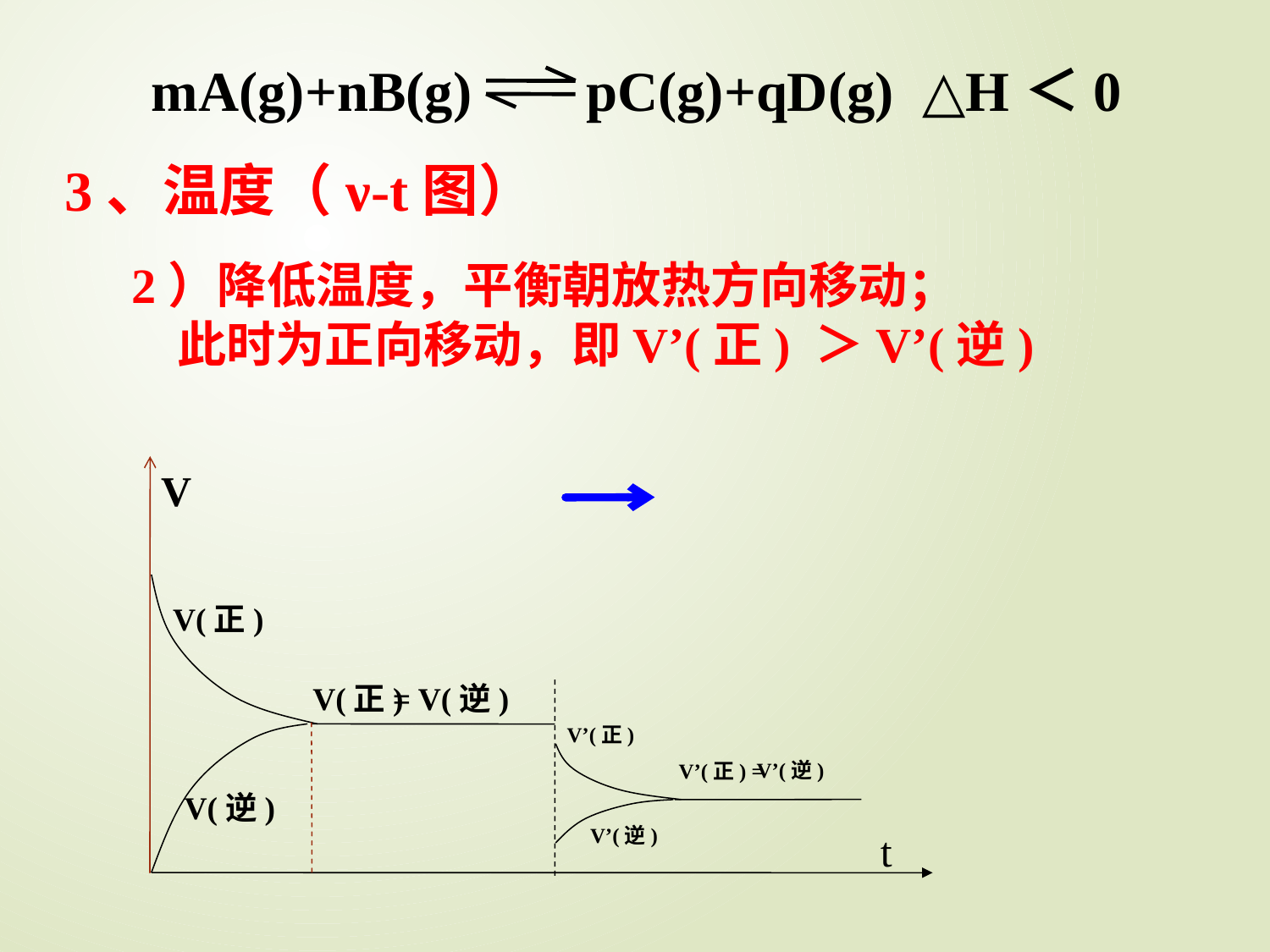

mA(g)+nB(g)        pC(g)+qD(g)  △H＜0
3、温度（ν-t图）
2）降低温度，平衡朝放热方向移动；
   此时为正向移动，即V’(正) ＞V’(逆)
V

V(正)

V(正)
= V(逆)

V(逆)

t

V’(正)

V’(逆)
V’(正) =

V’(逆)